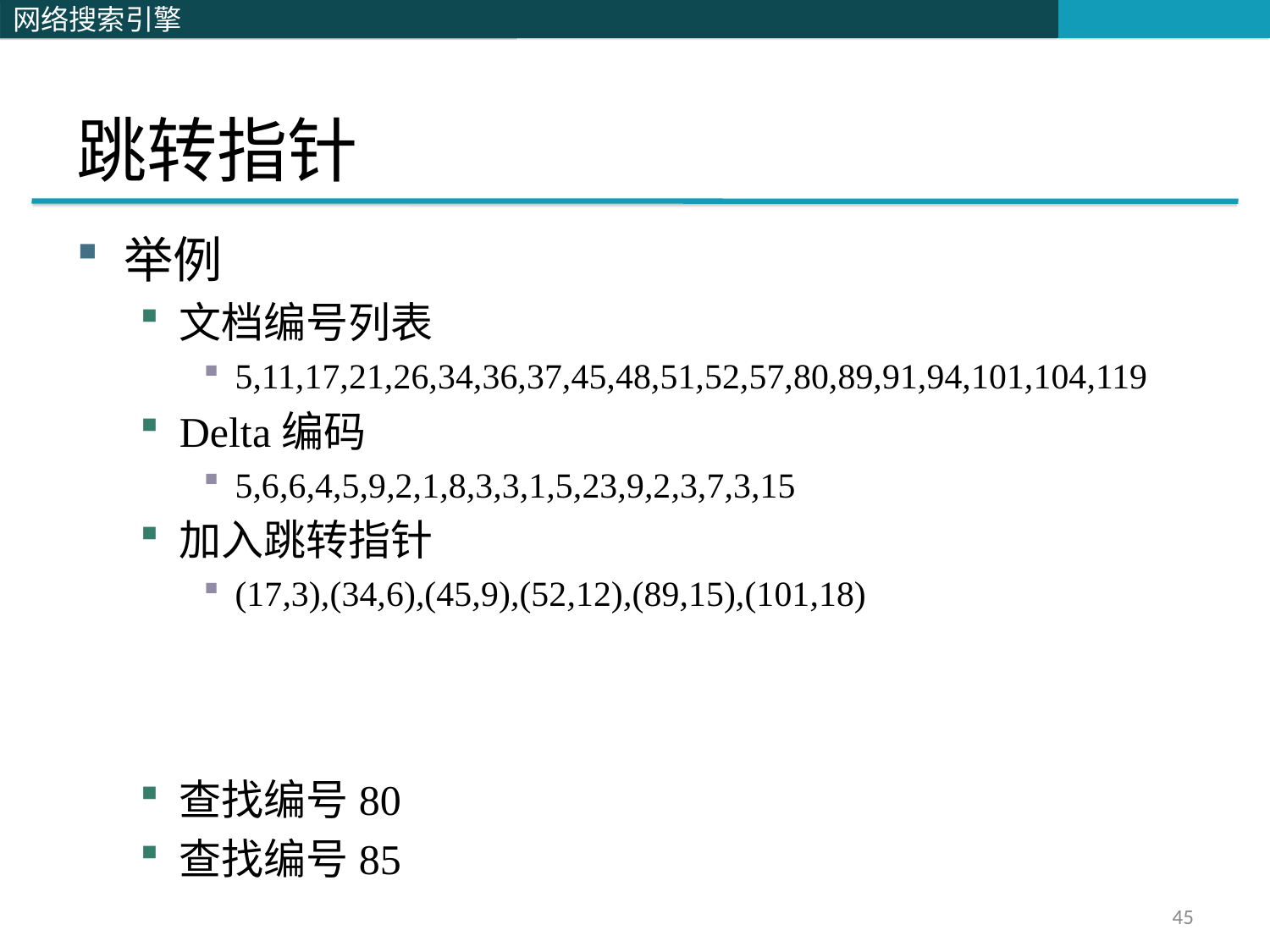

# 跳转指针
举例
文档编号列表
5,11,17,21,26,34,36,37,45,48,51,52,57,80,89,91,94,101,104,119
Delta编码
5,6,6,4,5,9,2,1,8,3,3,1,5,23,9,2,3,7,3,15
加入跳转指针
(17,3),(34,6),(45,9),(52,12),(89,15),(101,18)

查找编号80
查找编号85
45